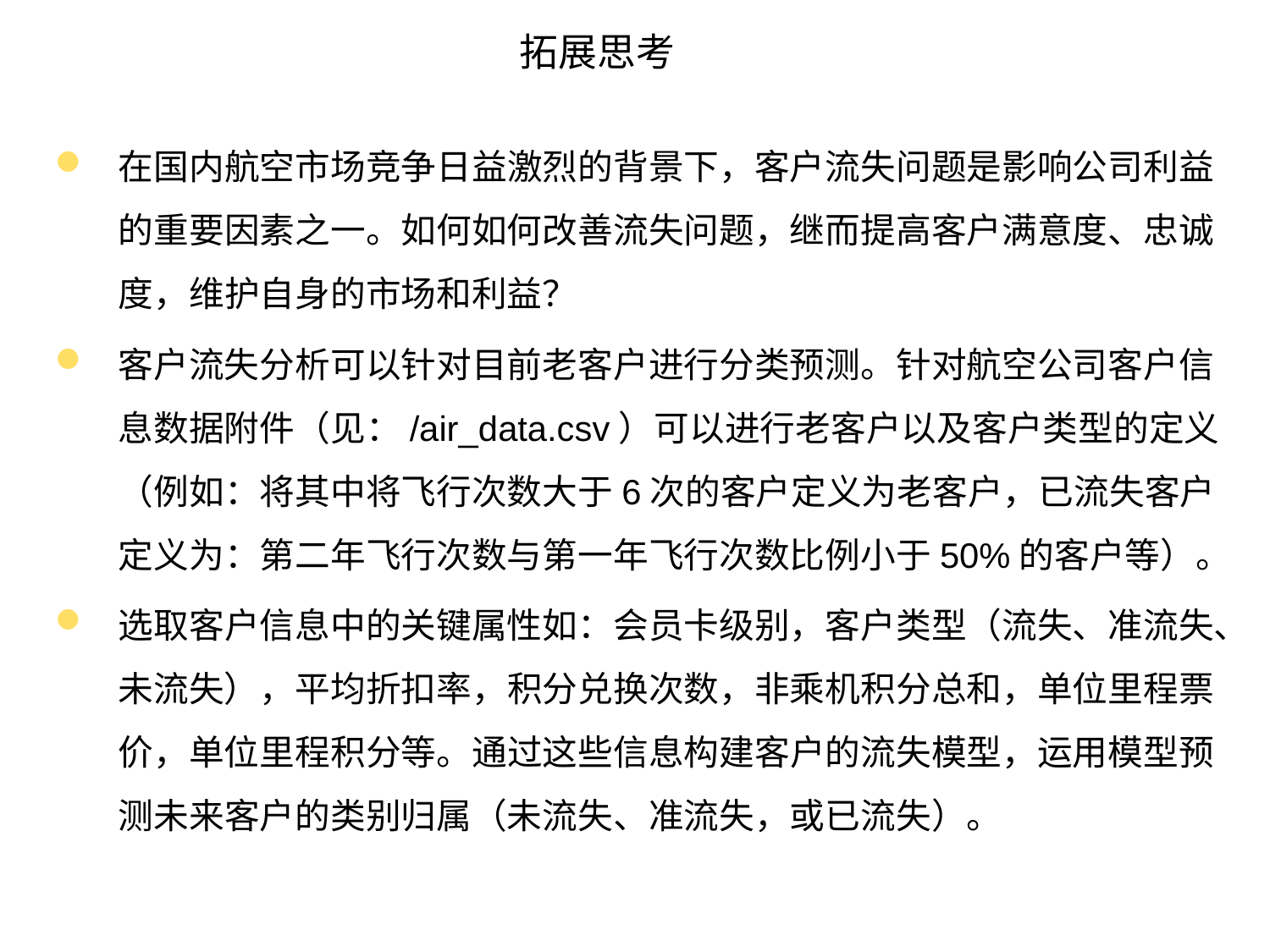

# 拓展思考

在国内航空市场竞争日益激烈的背景下，客户流失问题是影响公司利益的重要因素之一。如何如何改善流失问题，继而提高客户满意度、忠诚度，维护自身的市场和利益？
客户流失分析可以针对目前老客户进行分类预测。针对航空公司客户信息数据附件（见：/air_data.csv）可以进行老客户以及客户类型的定义（例如：将其中将飞行次数大于6次的客户定义为老客户，已流失客户定义为：第二年飞行次数与第一年飞行次数比例小于50%的客户等）。
选取客户信息中的关键属性如：会员卡级别，客户类型（流失、准流失、未流失），平均折扣率，积分兑换次数，非乘机积分总和，单位里程票价，单位里程积分等。通过这些信息构建客户的流失模型，运用模型预测未来客户的类别归属（未流失、准流失，或已流失）。